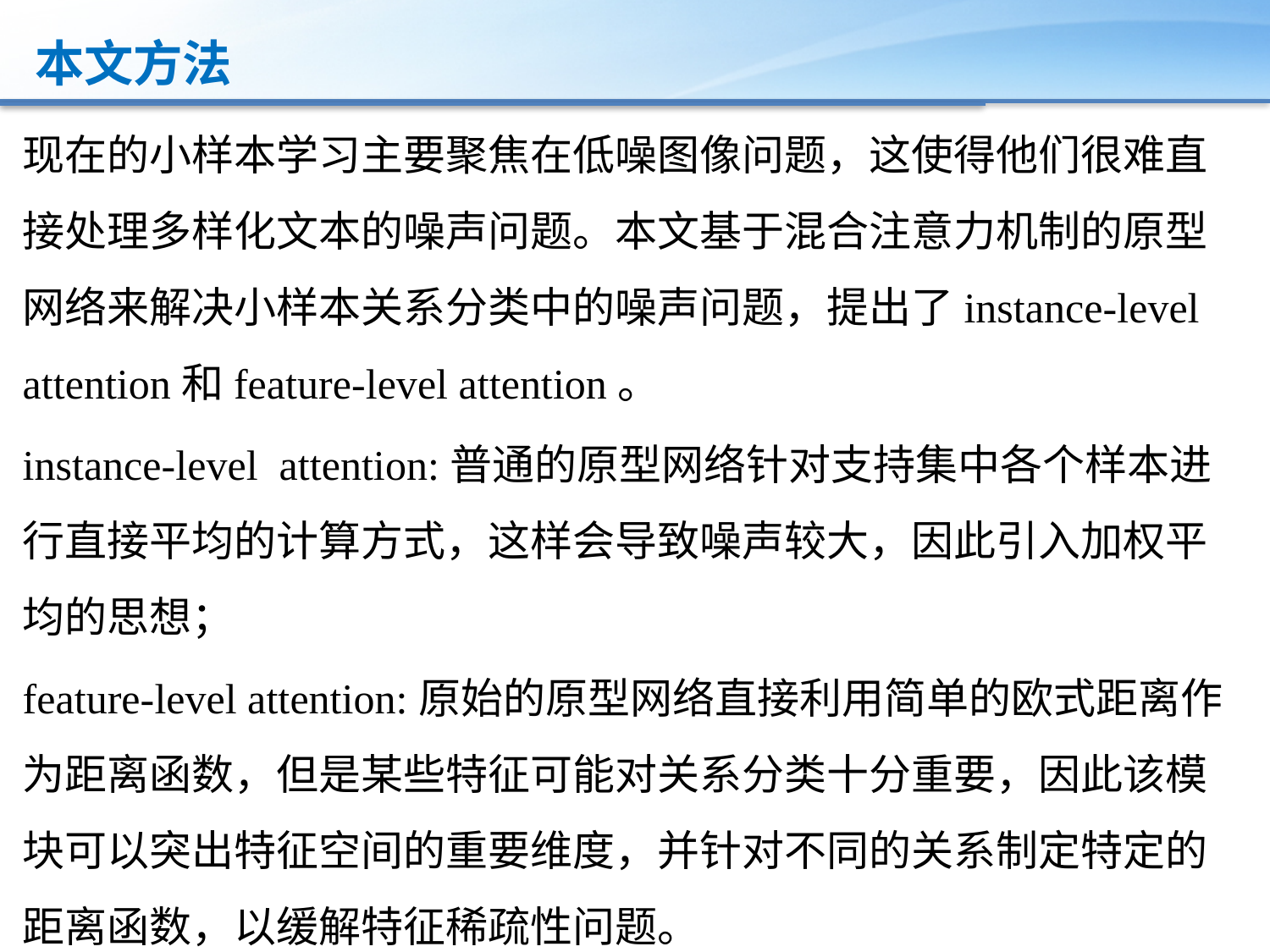

本文方法
现在的小样本学习主要聚焦在低噪图像问题，这使得他们很难直接处理多样化文本的噪声问题。本文基于混合注意力机制的原型网络来解决小样本关系分类中的噪声问题，提出了instance-level attention和feature-level attention。
instance-level  attention:普通的原型网络针对支持集中各个样本进行直接平均的计算方式，这样会导致噪声较大，因此引入加权平均的思想；
feature-level attention:原始的原型网络直接利用简单的欧式距离作为距离函数，但是某些特征可能对关系分类十分重要，因此该模块可以突出特征空间的重要维度，并针对不同的关系制定特定的距离函数，以缓解特征稀疏性问题。